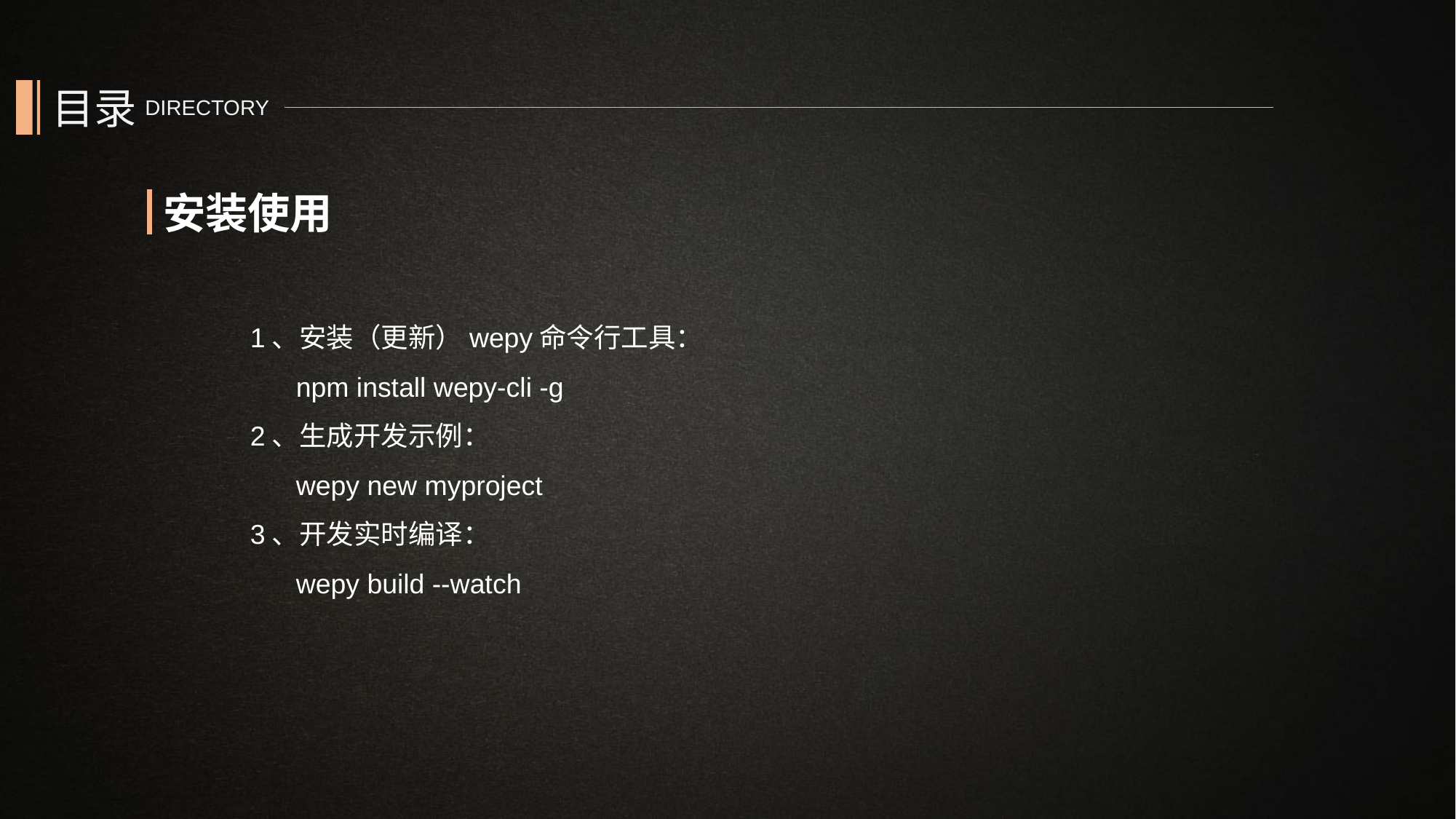

目录
DIRECTORY

安装使用

1、安装（更新）wepy命令行工具：
      npm install wepy-cli -g
2、生成开发示例：
      wepy new myproject
3、开发实时编译：
      wepy build --watch